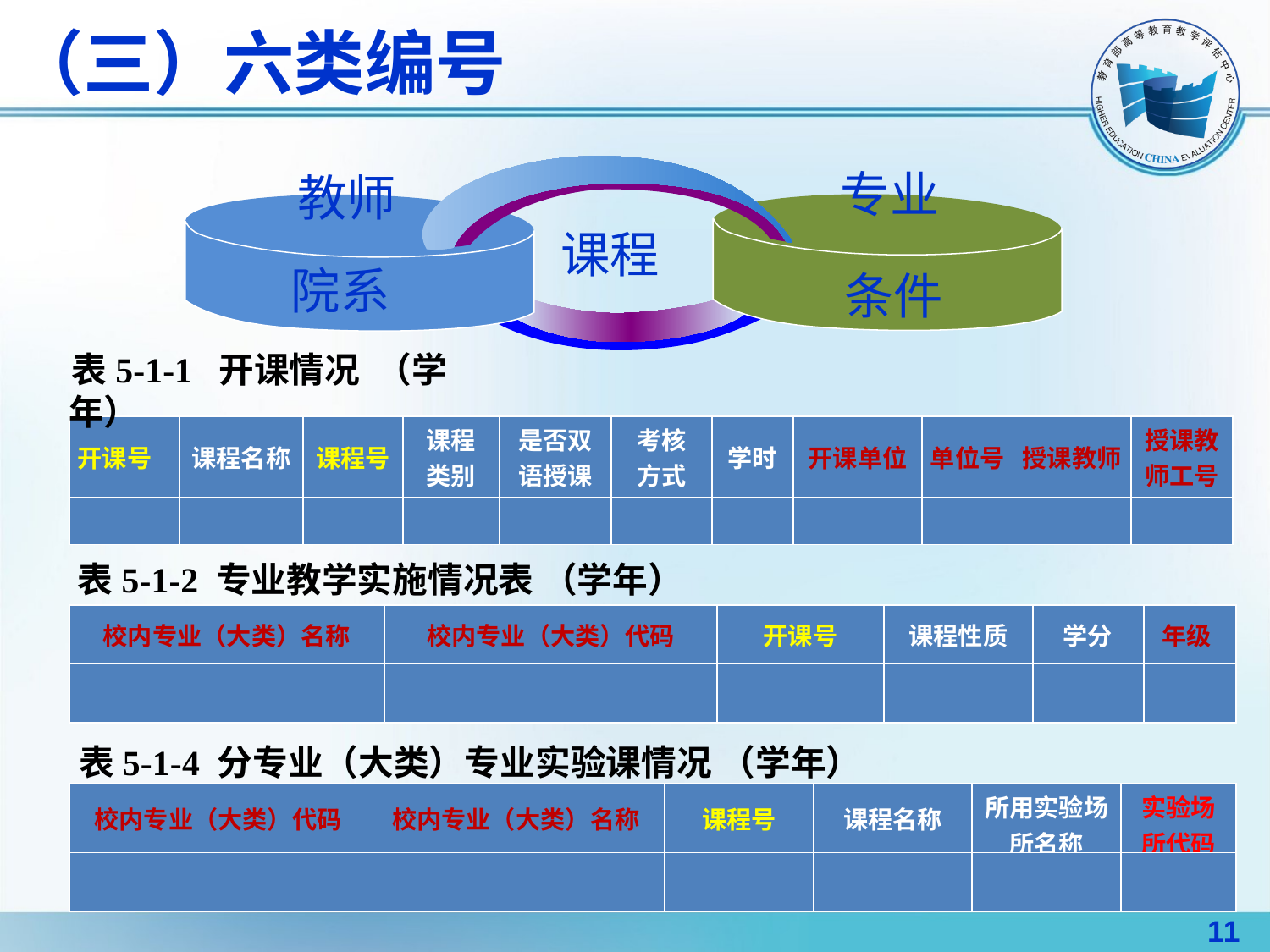

（三）六类编号

专业
教师
课程
院系
条件
表5-1-1  开课情况  （学年）

| 开课号 | 课程名称 | 课程号 | 课程 类别 | 是否双语授课 | 考核 方式 | 学时 | 开课单位 | 单位号 | 授课教师 | 授课教师工号 |
| --- | --- | --- | --- | --- | --- | --- | --- | --- | --- | --- |
|  |  |  |  |  |  |  |  |  |  |  |
表5-1-2 专业教学实施情况表 （学年）

| 校内专业（大类）名称 | 校内专业（大类）代码 | 开课号 | 课程性质 | 学分 | 年级 |
| --- | --- | --- | --- | --- | --- |
|  |  |  |  |  |  |
表5-1-4 分专业（大类）专业实验课情况 （学年）
| 校内专业（大类）代码 | 校内专业（大类）名称 | 课程号 | 课程名称 | 所用实验场所名称 | 实验场所代码 |
| --- | --- | --- | --- | --- | --- |
|  |  |  |  |  |  |